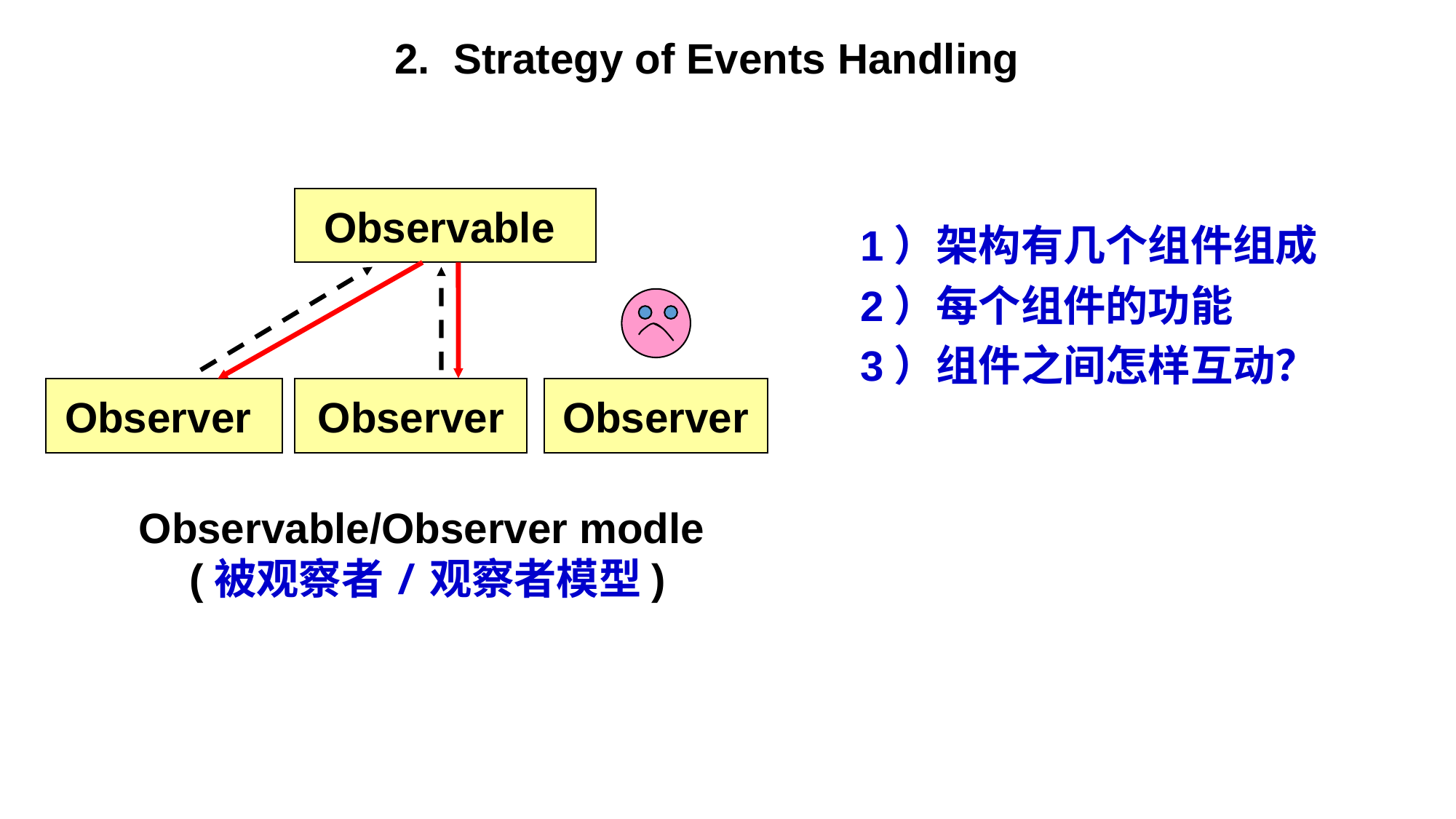

2.  Strategy of Events Handling
Observable
1）架构有几个组件组成
2）每个组件的功能
3）组件之间怎样互动？

Observer
Observer
Observer
Observable/Observer modle
 (被观察者/观察者模型)